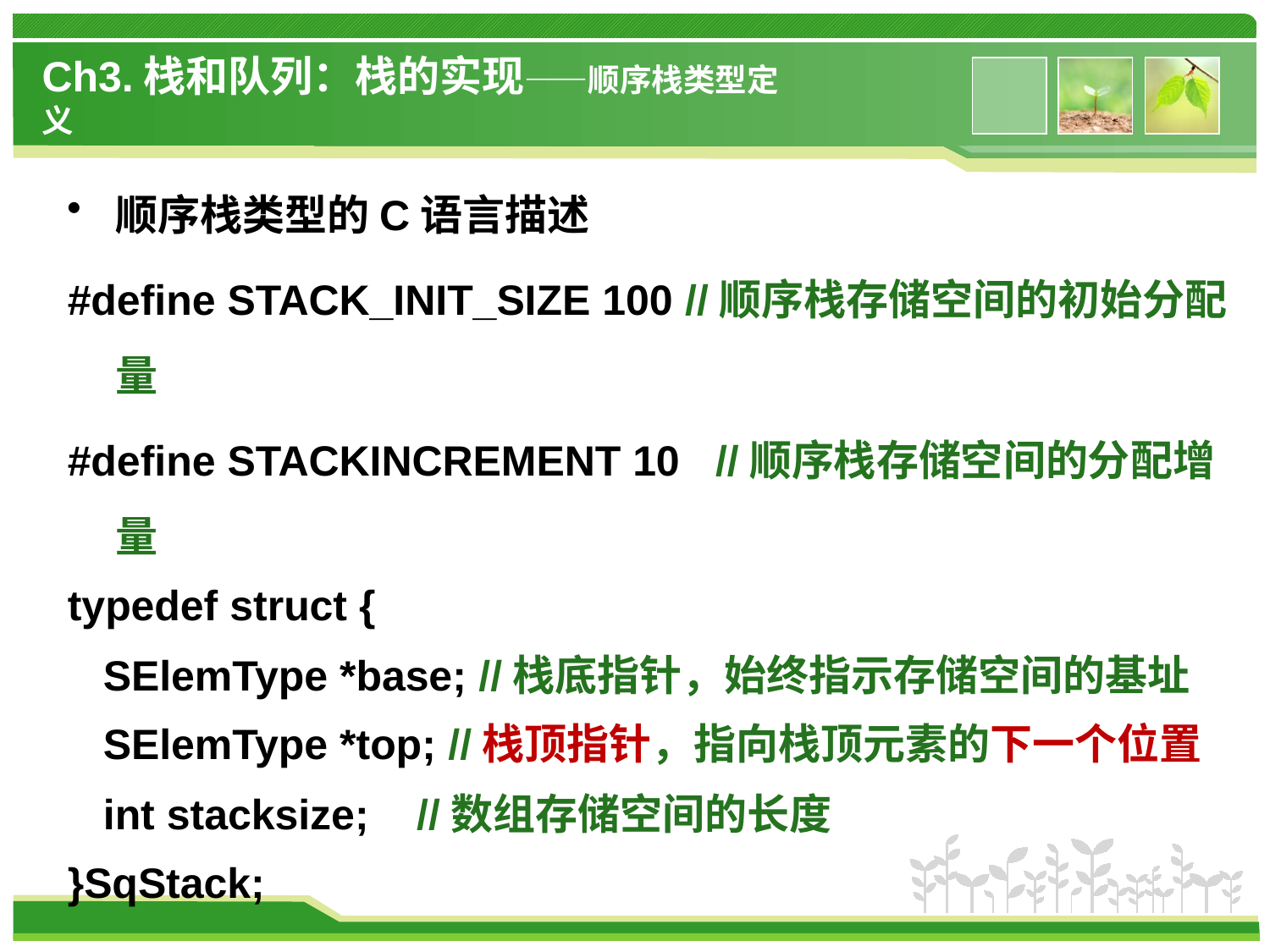

# Ch3.栈和队列：栈的实现——顺序栈类型定义
顺序栈类型的C语言描述
#define STACK_INIT_SIZE 100 //顺序栈存储空间的初始分配量
#define STACKINCREMENT 10   //顺序栈存储空间的分配增量
typedef struct {
   SElemType *base; //栈底指针，始终指示存储空间的基址
   SElemType *top; //栈顶指针，指向栈顶元素的下一个位置
   int stacksize;    //数组存储空间的长度
}SqStack;
9